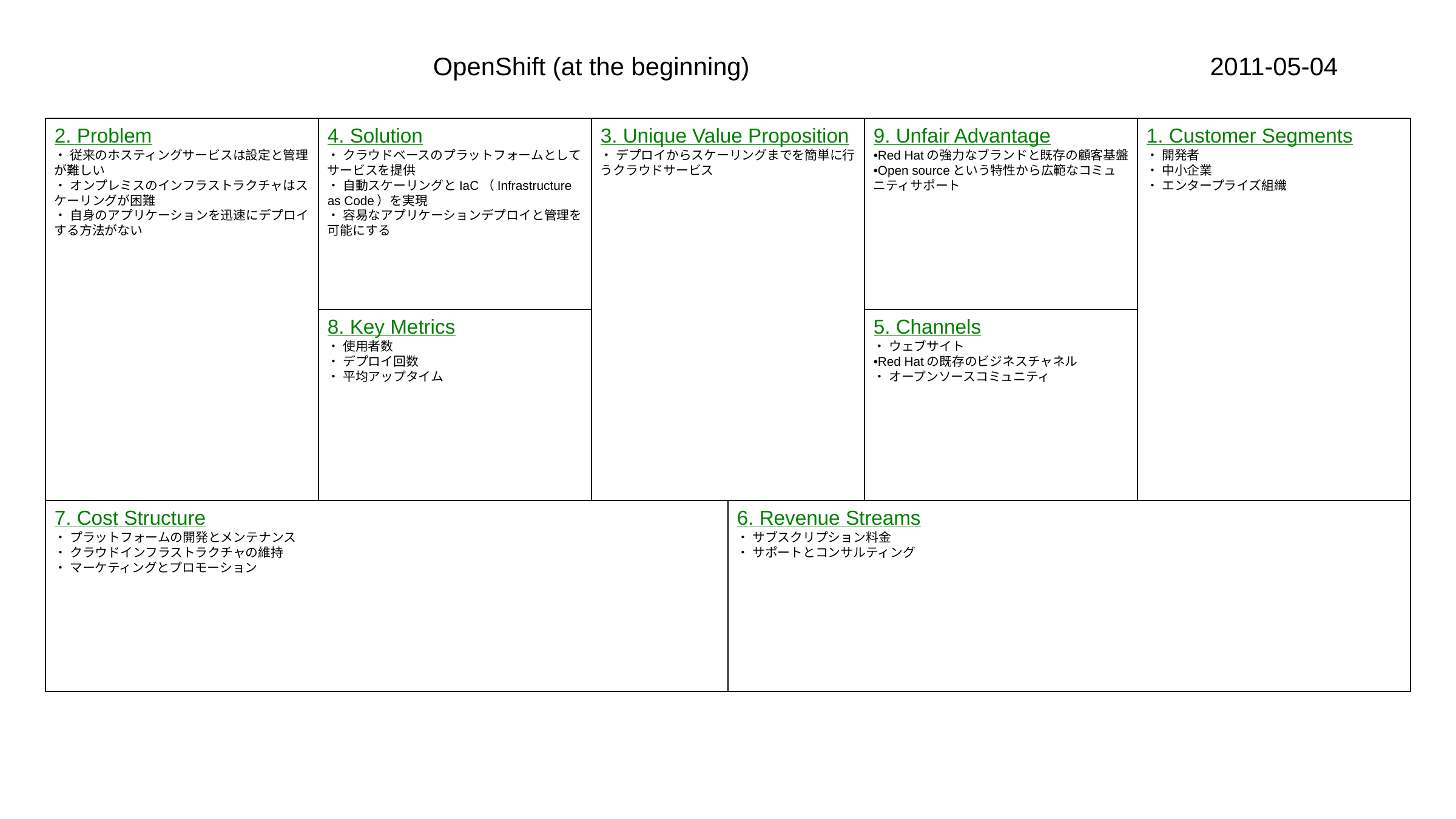

OpenShift (at the beginning)
2011-05-04
2. Problem
•従来のホスティングサービスは設定と管理が難しい
•オンプレミスのインフラストラクチャはスケーリングが困難
•自身のアプリケーションを迅速にデプロイする方法がない
4. Solution
•クラウドベースのプラットフォームとしてサービスを提供
•自動スケーリングとIaC（Infrastructure as Code）を実現
•容易なアプリケーションデプロイと管理を可能にする
3. Unique Value Proposition
•デプロイからスケーリングまでを簡単に行うクラウドサービス
9. Unfair Advantage
•Red Hatの強力なブランドと既存の顧客基盤
•Open sourceという特性から広範なコミュニティサポート
1. Customer Segments
•開発者
•中小企業
•エンタープライズ組織
8. Key Metrics
•使用者数
•デプロイ回数
•平均アップタイム
5. Channels
•ウェブサイト
•Red Hatの既存のビジネスチャネル
•オープンソースコミュニティ
7. Cost Structure
•プラットフォームの開発とメンテナンス
•クラウドインフラストラクチャの維持
•マーケティングとプロモーション
6. Revenue Streams
•サブスクリプション料金
•サポートとコンサルティング